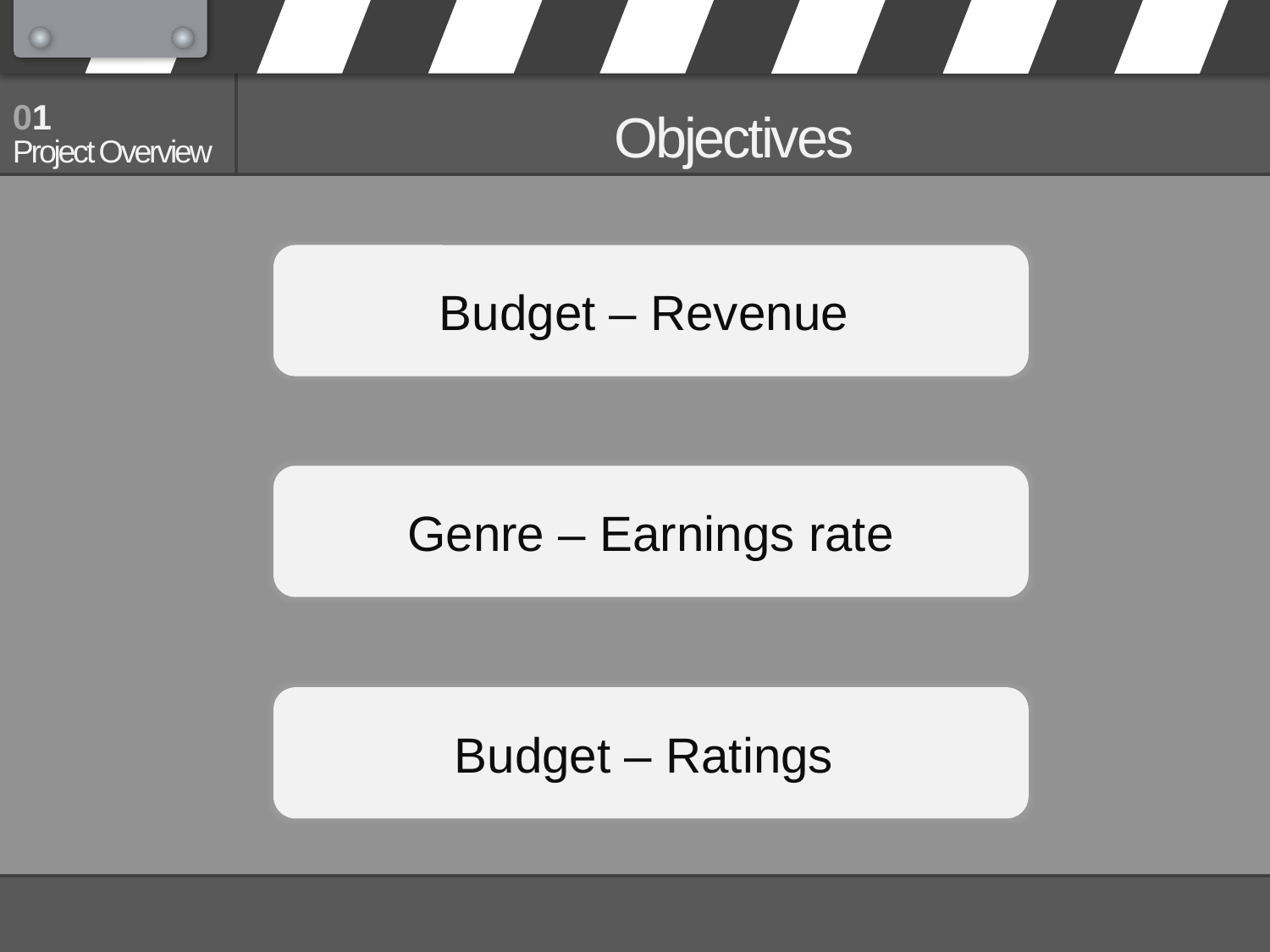

01
Objectives
Project Overview
Budget – Revenue
Genre – Earnings rate
Budget – Ratings

그리고 영화의 여러 관계 중, Budget – Revenue, Genre – Earnings rate, Budget – Ratings의 관계를 중점적으로 분석할 예정이다. 여기서 Earnings rate은 뒤에서 설명하겠지만, 우리가 새롭게 만든 지표로 수익률을 의미하며, Revenue/Budget으로 구한다.